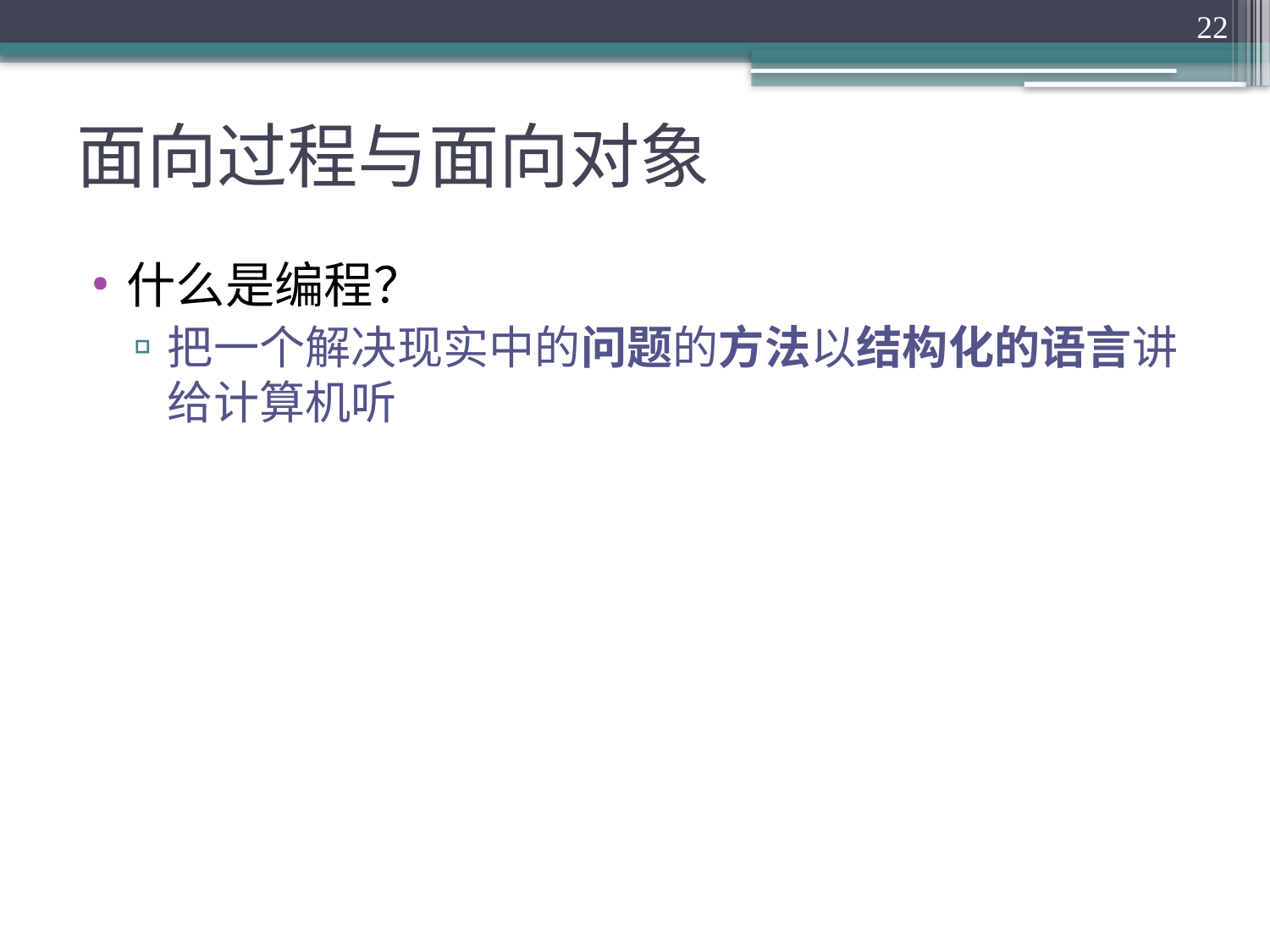

22
# 面向过程与面向对象
什么是编程？
把一个解决现实中的问题的方法以结构化的语言讲给计算机听